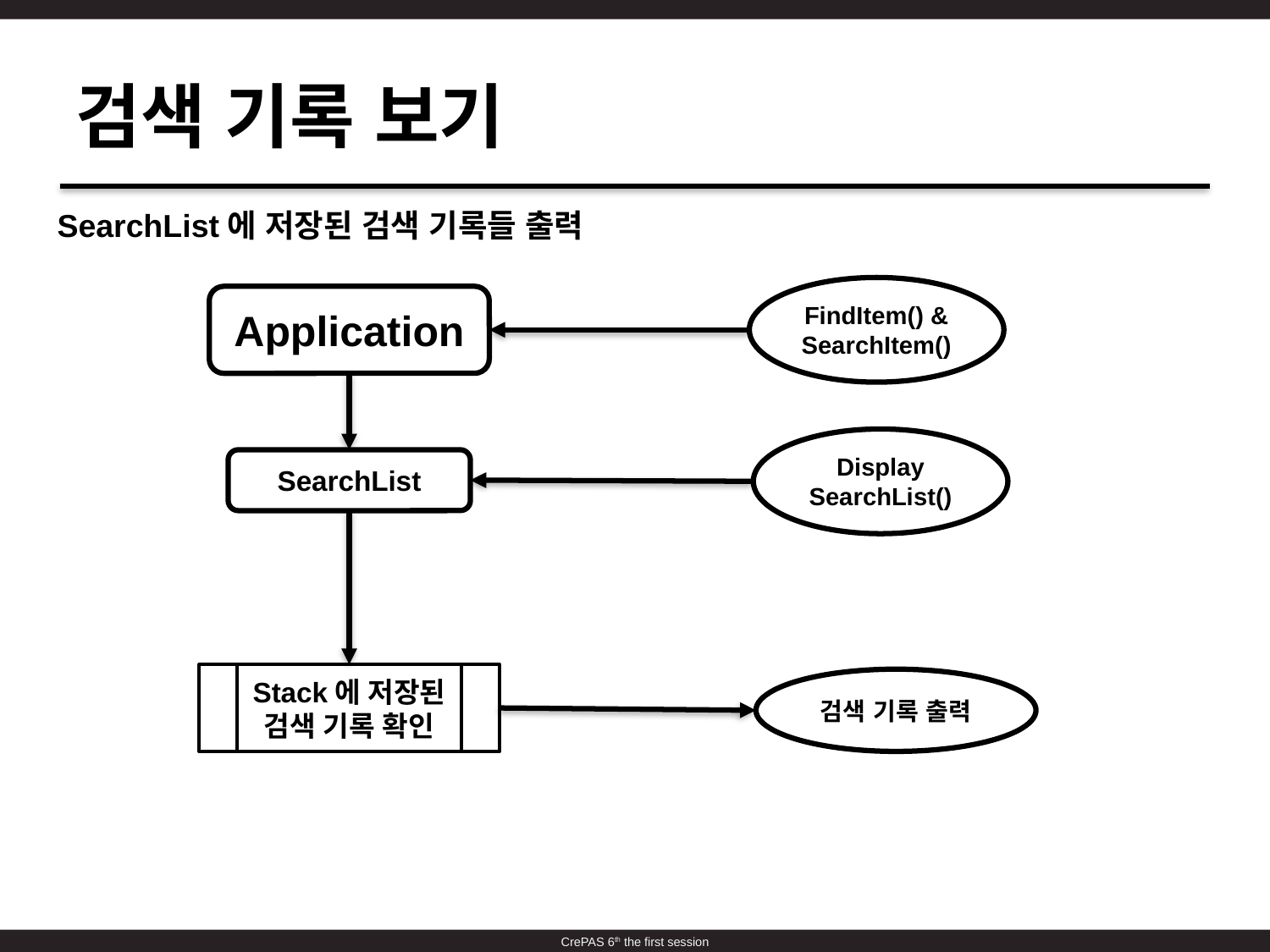

검색 기록 보기
SearchList에 저장된 검색 기록들 출력
FindItem() &
SearchItem()
Application
Display SearchList()
SearchList
Stack에 저장된 검색 기록 확인
검색 기록 출력

CrePAS 6th the first session